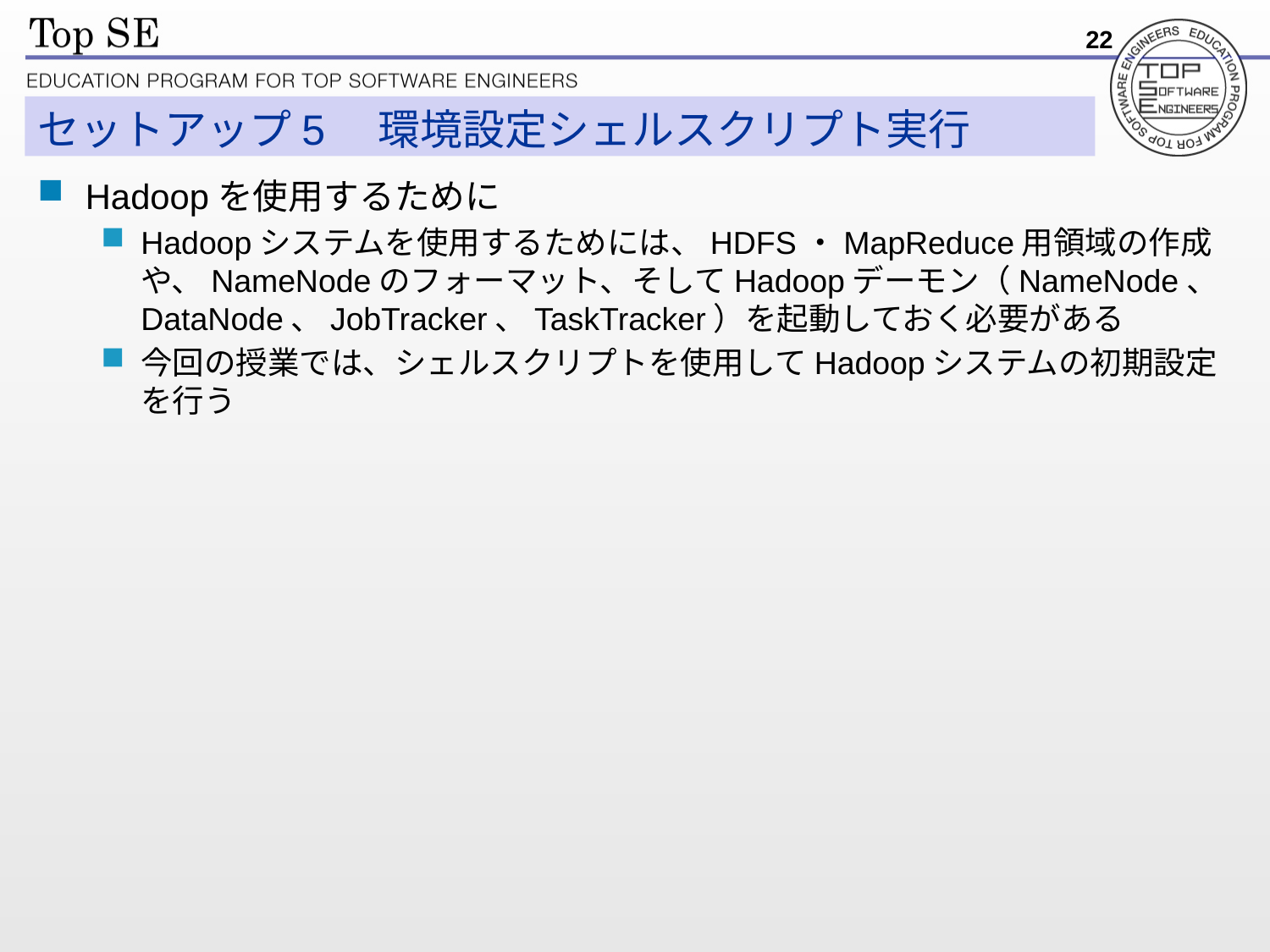

22
# セットアップ5　環境設定シェルスクリプト実行
Hadoopを使用するために
Hadoopシステムを使用するためには、HDFS・MapReduce用領域の作成や、NameNodeのフォーマット、そしてHadoopデーモン（NameNode、DataNode、JobTracker、TaskTracker）を起動しておく必要がある
今回の授業では、シェルスクリプトを使用してHadoopシステムの初期設定を行う